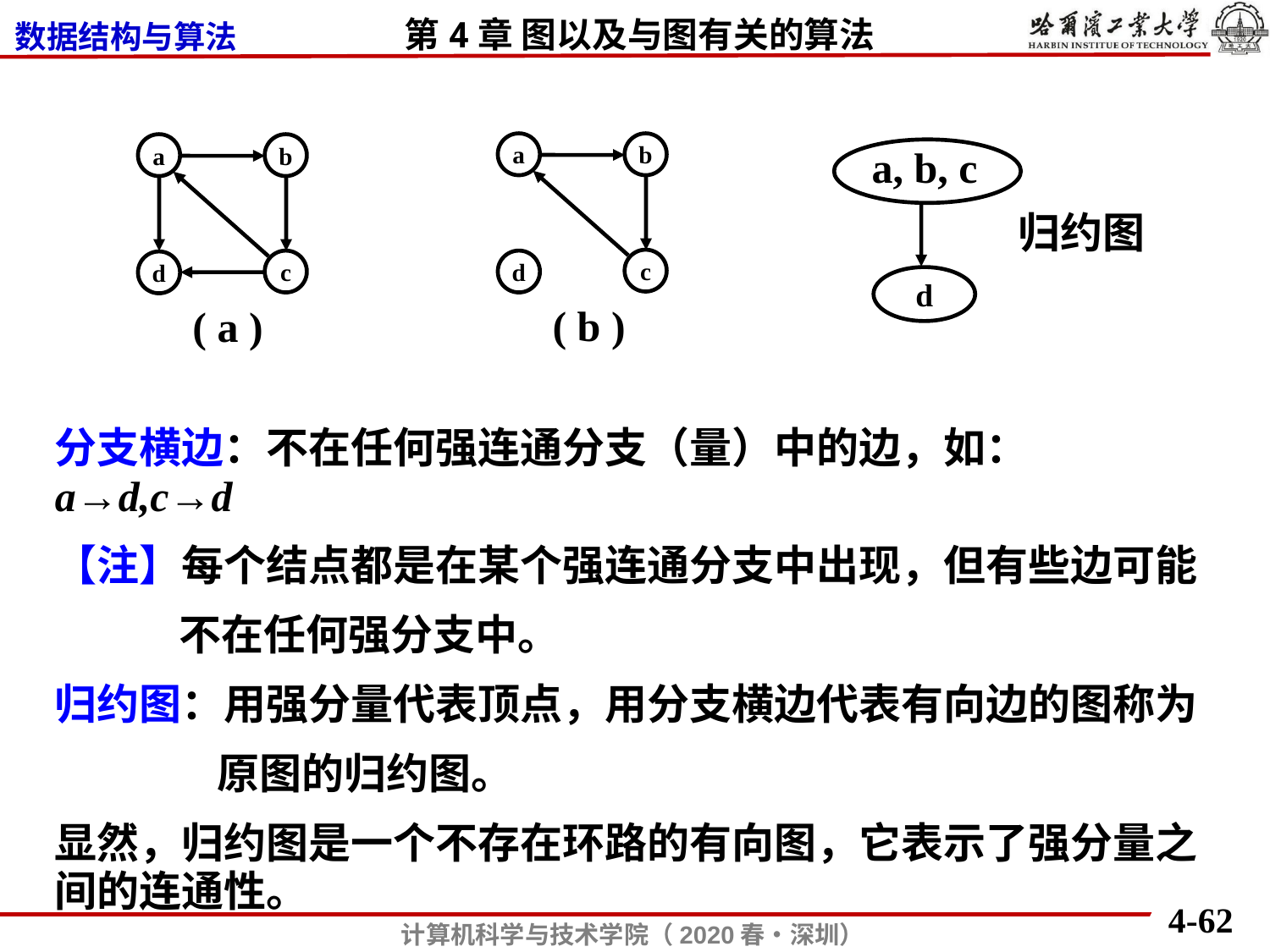

a
b

c
d
( b )
a
b

c
d

( a )
a, b, c

归约图

d
分支横边：不在任何强连通分支（量）中的边，如：a→d,c→d
【注】每个结点都是在某个强连通分支中出现，但有些边可能
            不在任何强分支中。
归约图：用强分量代表顶点，用分支横边代表有向边的图称为
                原图的归约图。
显然，归约图是一个不存在环路的有向图，它表示了强分量之间的连通性。